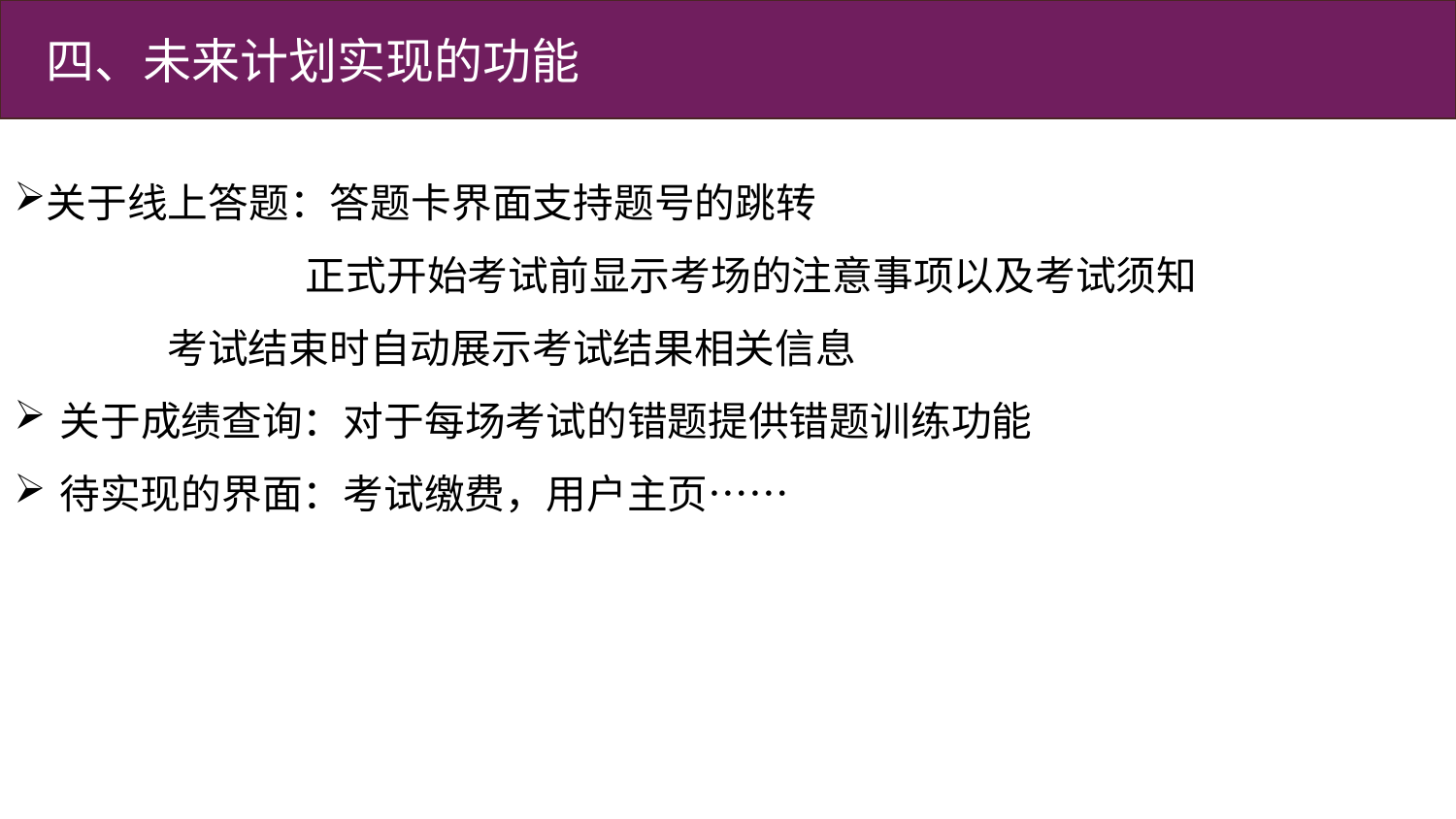

四、未来计划实现的功能
关于线上答题：答题卡界面支持题号的跳转
    正式开始考试前显示考场的注意事项以及考试须知
                考试结束时自动展示考试结果相关信息
关于成绩查询：对于每场考试的错题提供错题训练功能
待实现的界面：考试缴费，用户主页……

20